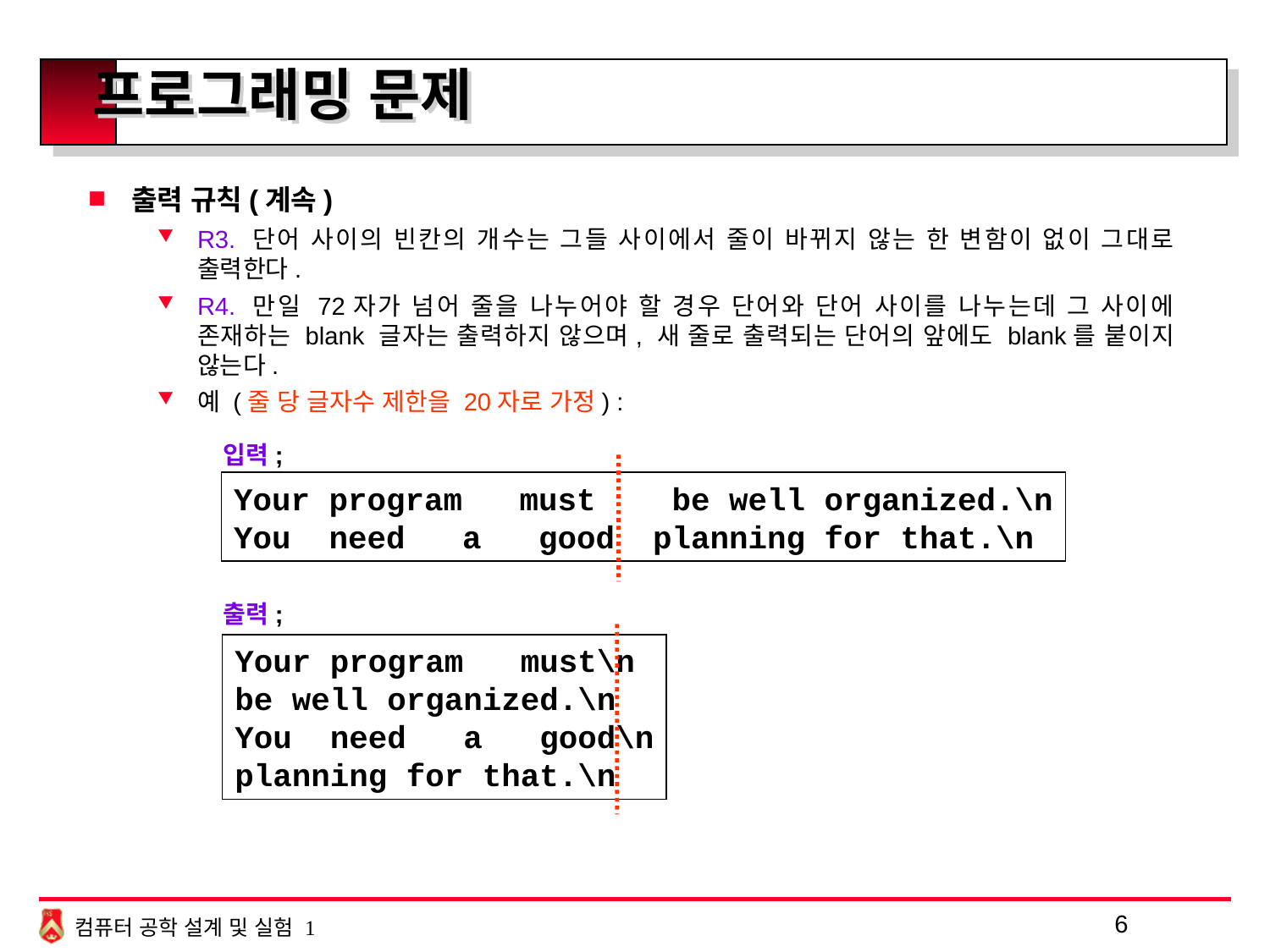

# 프로그래밍 문제
출력 규칙(계속)
R3. 단어 사이의 빈칸의 개수는 그들 사이에서 줄이 바뀌지 않는 한 변함이 없이 그대로 출력한다.
R4. 만일 72자가 넘어 줄을 나누어야 할 경우 단어와 단어 사이를 나누는데 그 사이에 존재하는 blank 글자는 출력하지 않으며, 새 줄로 출력되는 단어의 앞에도 blank를 붙이지 않는다.
예 (줄 당 글자수 제한을 20자로 가정) :
입력;
Your program   must    be well organized.\n
You  need   a   good  planning for that.\n

출력;
Your program   must\n
be well organized.\n
You  need   a   good\n
planning for that.\n

6